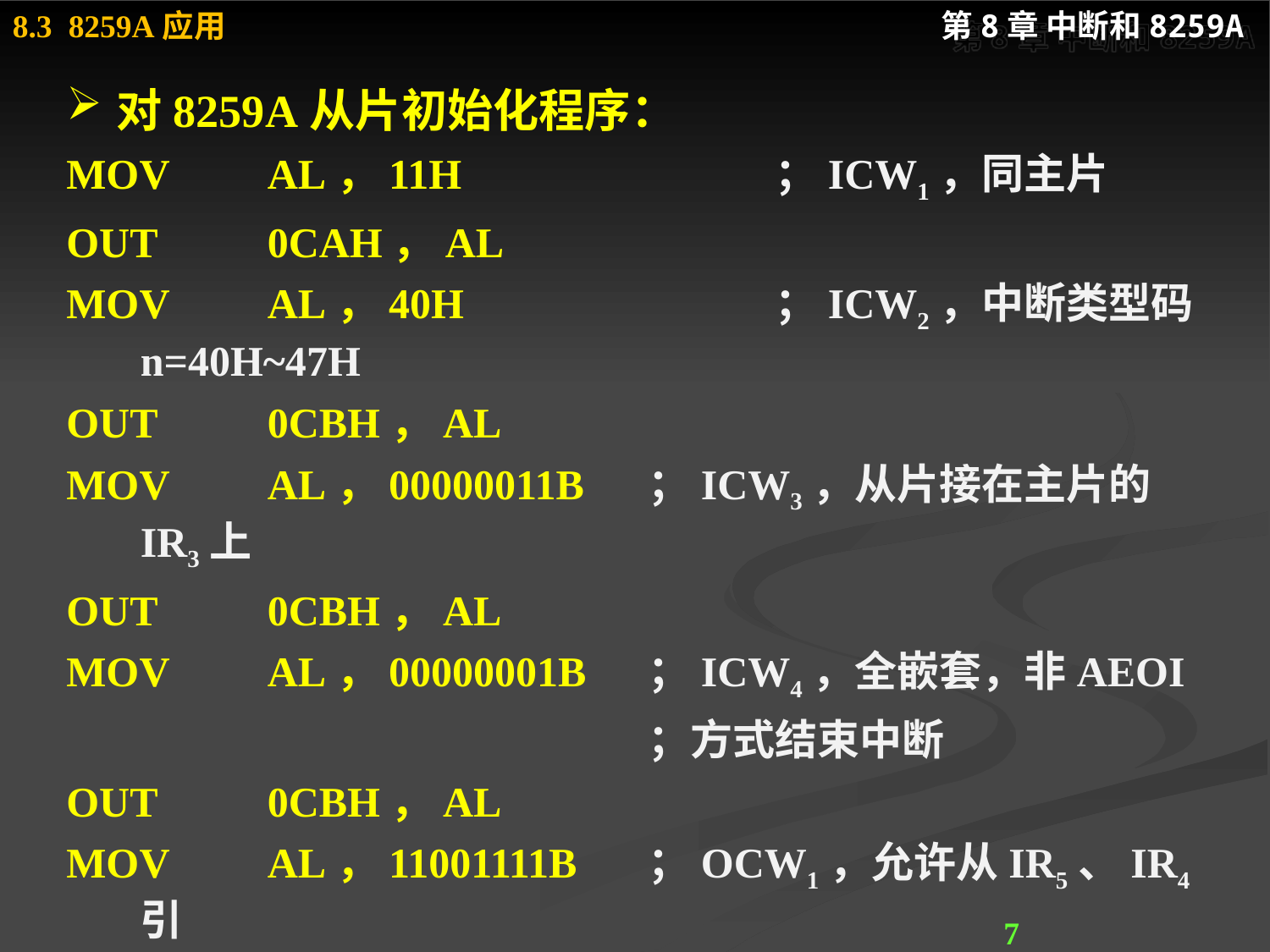

对8259A从片初始化程序：
MOV  	AL，11H      		；ICW1，同主片
OUT   	0CAH，AL
MOV  	AL，40H       		；ICW2，中断类型码n=40H~47H
OUT   	0CBH，AL
MOV  	AL，00000011B 	；ICW3，从片接在主片的IR3上
OUT  	0CBH，AL
MOV  	AL，00000001B 	；ICW4，全嵌套，非AEOI
					；方式结束中断
OUT  	0CBH，AL
MOV  	AL，11001111B  	；OCW1，允许从IR5、IR4引
					；入中断，其余屏蔽
OUT  	0CBH，AL